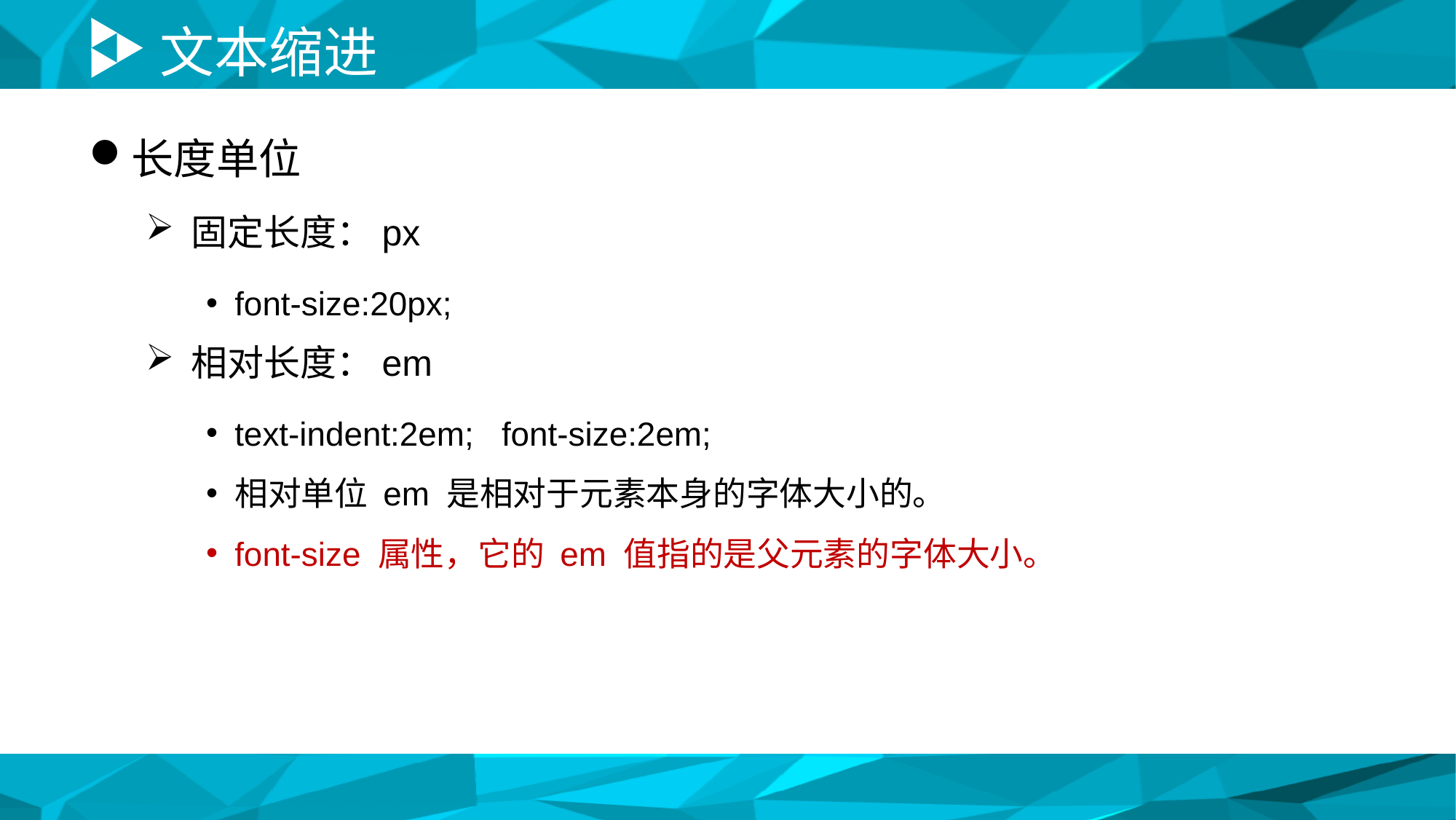

# 文本缩进
长度单位
固定长度：px
font-size:20px;
相对长度：em
text-indent:2em;   font-size:2em;
相对单位 em 是相对于元素本身的字体大小的。
font-size 属性，它的 em 值指的是父元素的字体大小。